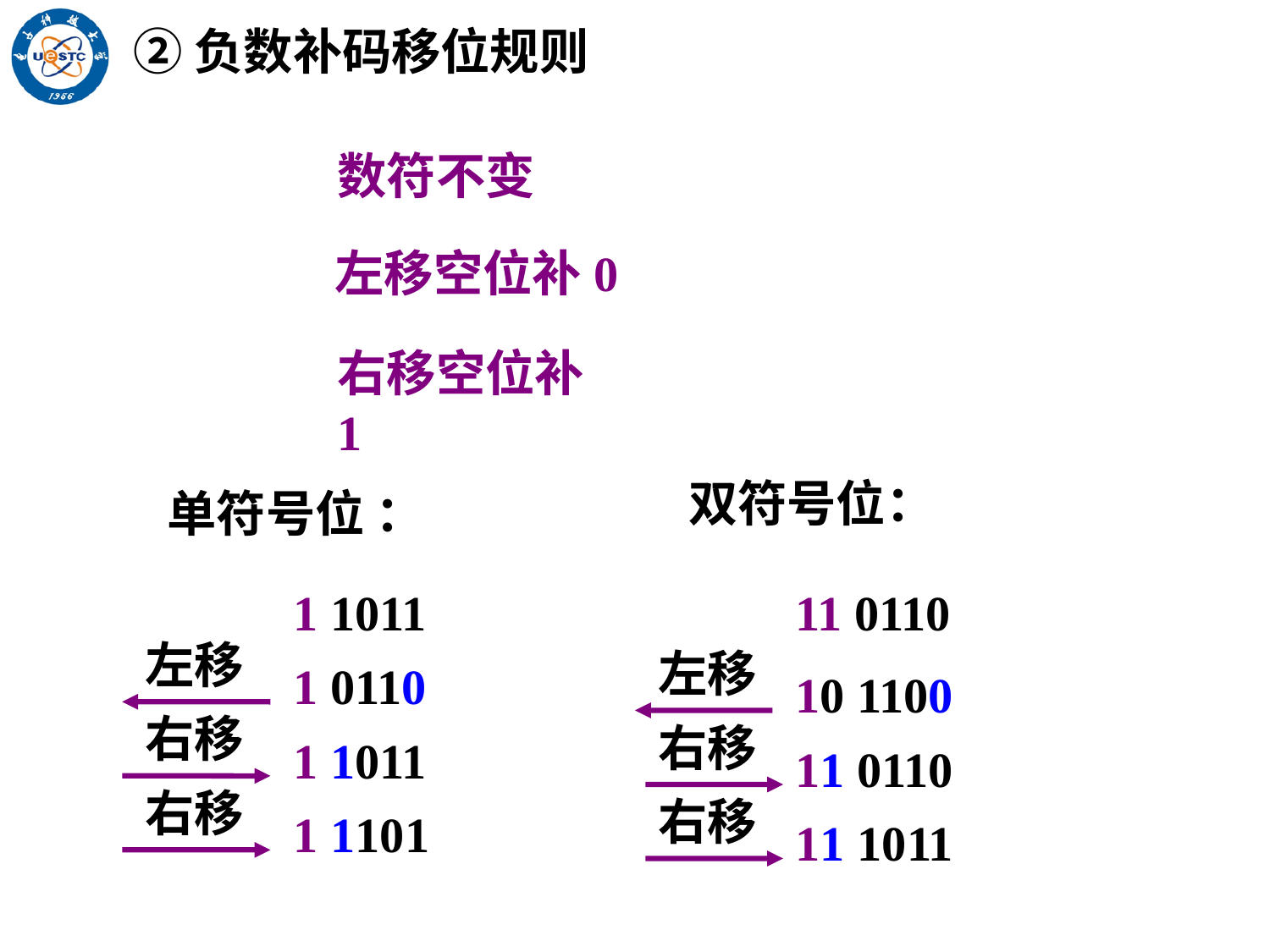

②负数补码移位规则
数符不变
左移空位补0
右移空位补1
双符号位：
单符号位 ：
1 1011
11 0110
左移

左移

1 0110
10 1100
右移

右移

1 1011
11 0110
右移

右移

1 1101
11 1011